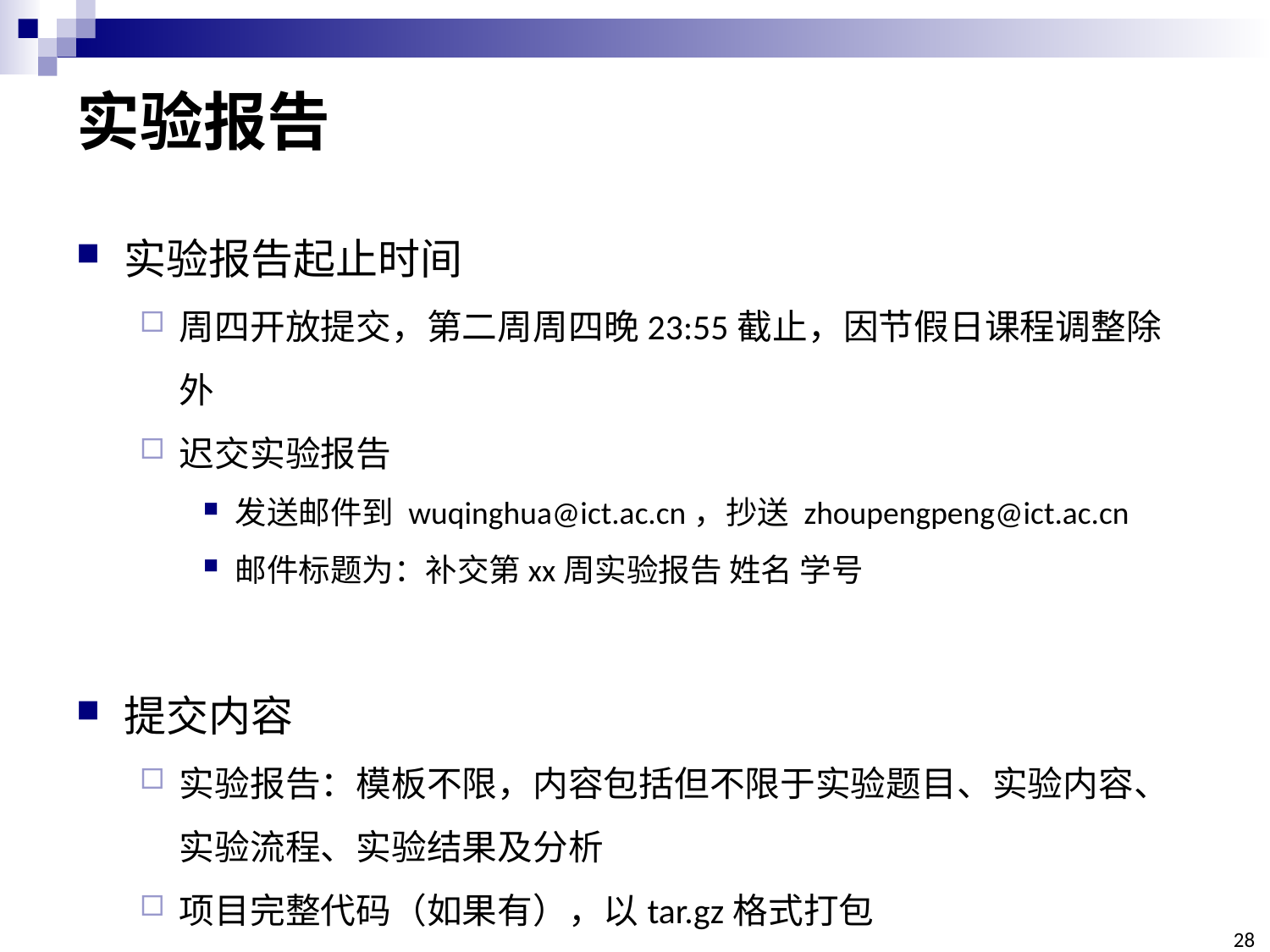

# 实验报告
实验报告起止时间
周四开放提交，第二周周四晚23:55截止，因节假日课程调整除外
迟交实验报告
发送邮件到 wuqinghua@ict.ac.cn，抄送 zhoupengpeng@ict.ac.cn
邮件标题为：补交第xx周实验报告 姓名 学号

提交内容
实验报告：模板不限，内容包括但不限于实验题目、实验内容、实验流程、实验结果及分析
项目完整代码（如果有），以tar.gz格式打包

28